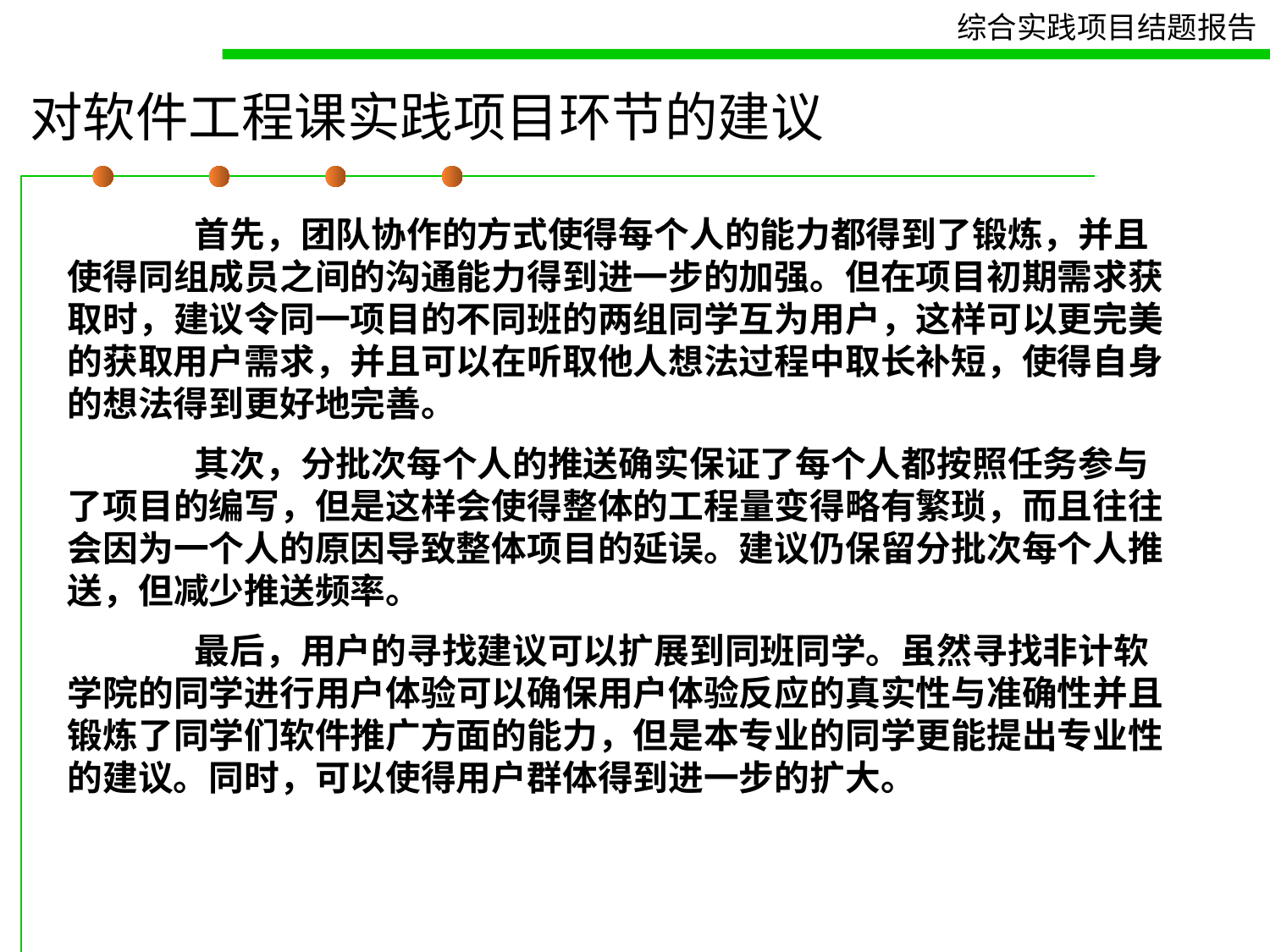

# 对软件工程课实践项目环节的建议
	首先，团队协作的方式使得每个人的能力都得到了锻炼，并且使得同组成员之间的沟通能力得到进一步的加强。但在项目初期需求获取时，建议令同一项目的不同班的两组同学互为用户，这样可以更完美的获取用户需求，并且可以在听取他人想法过程中取长补短，使得自身的想法得到更好地完善。
	其次，分批次每个人的推送确实保证了每个人都按照任务参与了项目的编写，但是这样会使得整体的工程量变得略有繁琐，而且往往会因为一个人的原因导致整体项目的延误。建议仍保留分批次每个人推送，但减少推送频率。
	最后，用户的寻找建议可以扩展到同班同学。虽然寻找非计软学院的同学进行用户体验可以确保用户体验反应的真实性与准确性并且锻炼了同学们软件推广方面的能力，但是本专业的同学更能提出专业性的建议。同时，可以使得用户群体得到进一步的扩大。